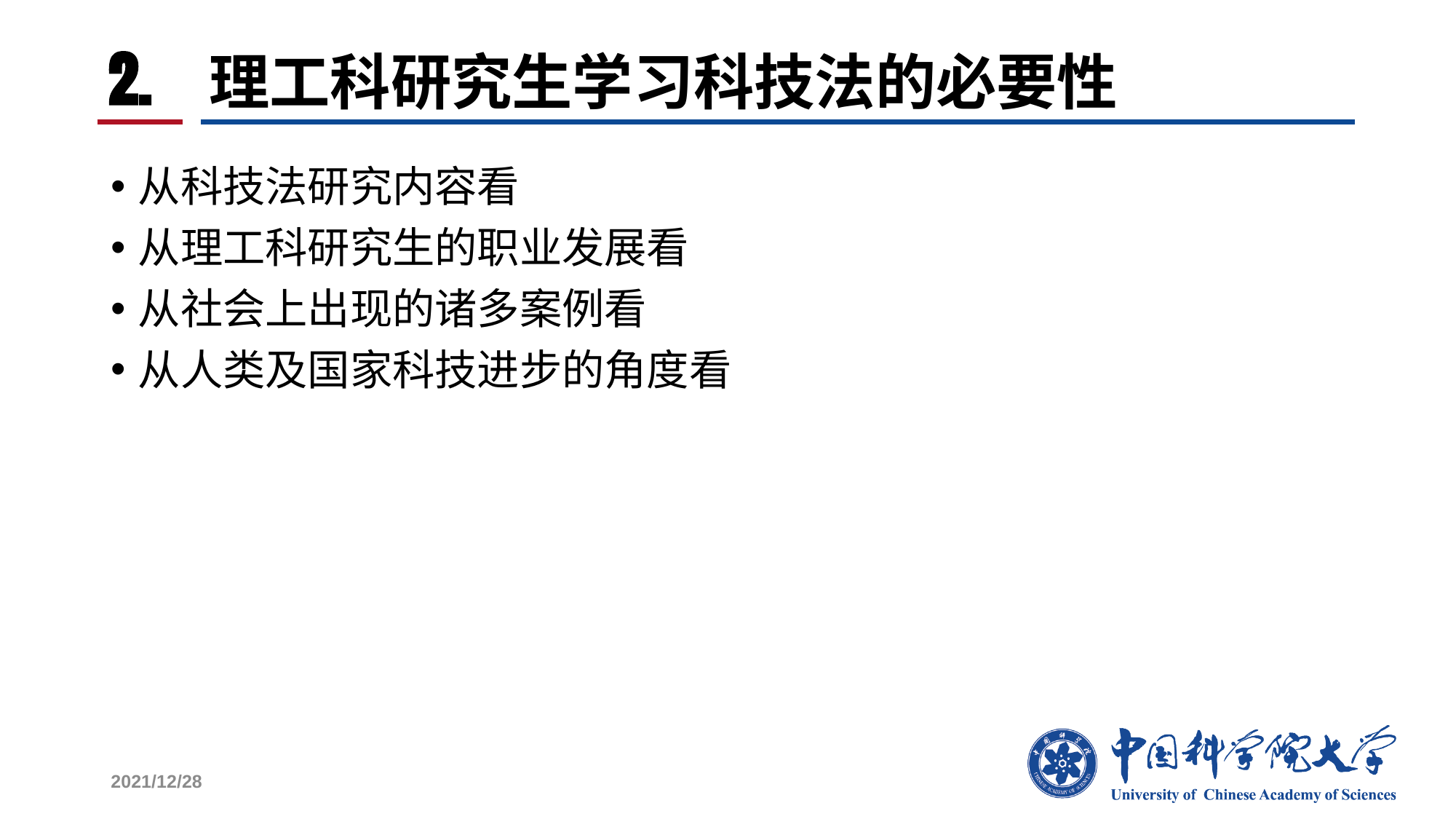

# 2.   理工科研究生学习科技法的必要性
从科技法研究内容看
从理工科研究生的职业发展看
从社会上出现的诸多案例看
从人类及国家科技进步的角度看
2021/12/28